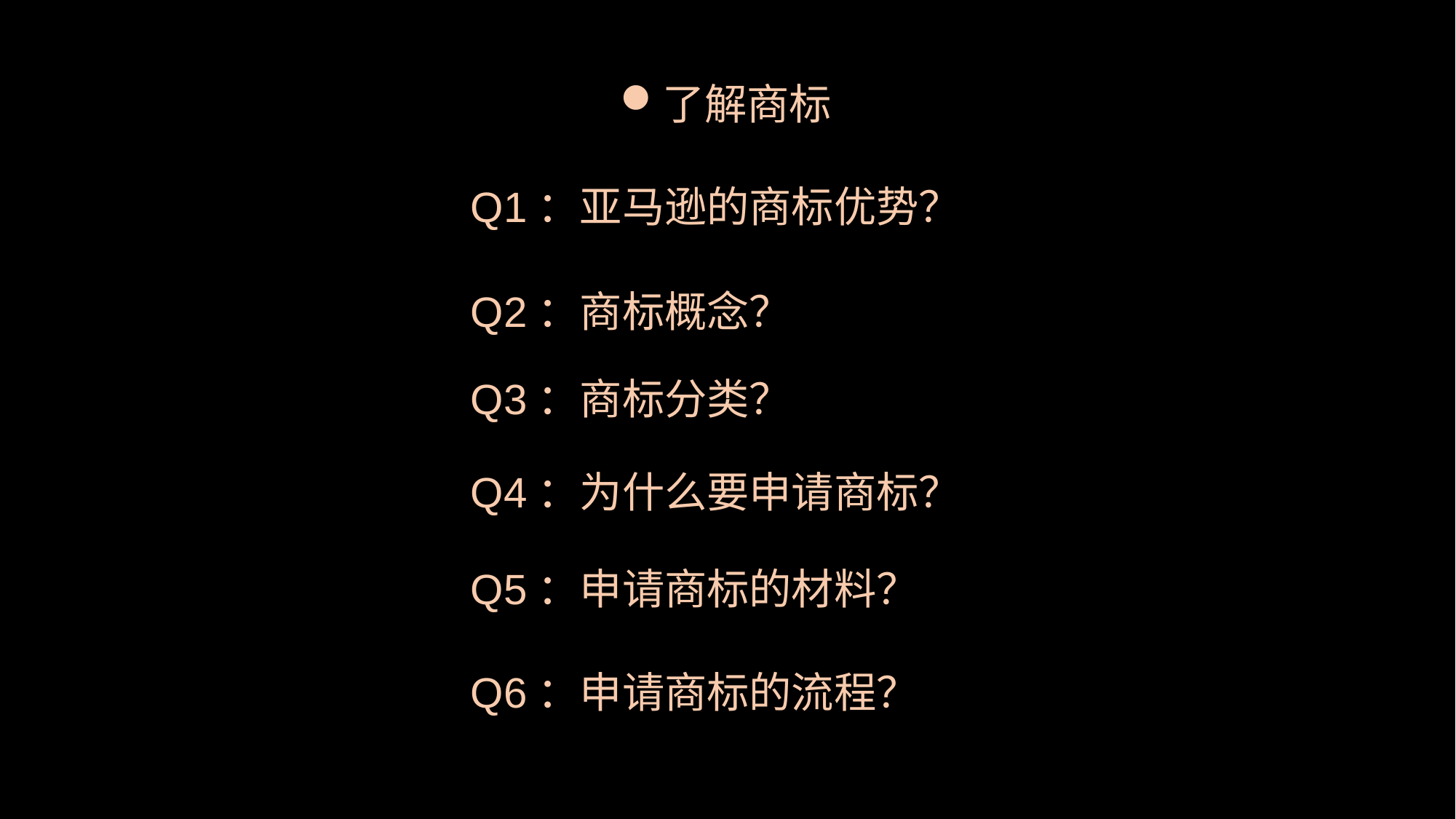

了解商标
Q1：亚马逊的商标优势？
Q2：商标概念？
Q3：商标分类？

Q4：为什么要申请商标？
Q5：申请商标的材料？
Q6：申请商标的流程？